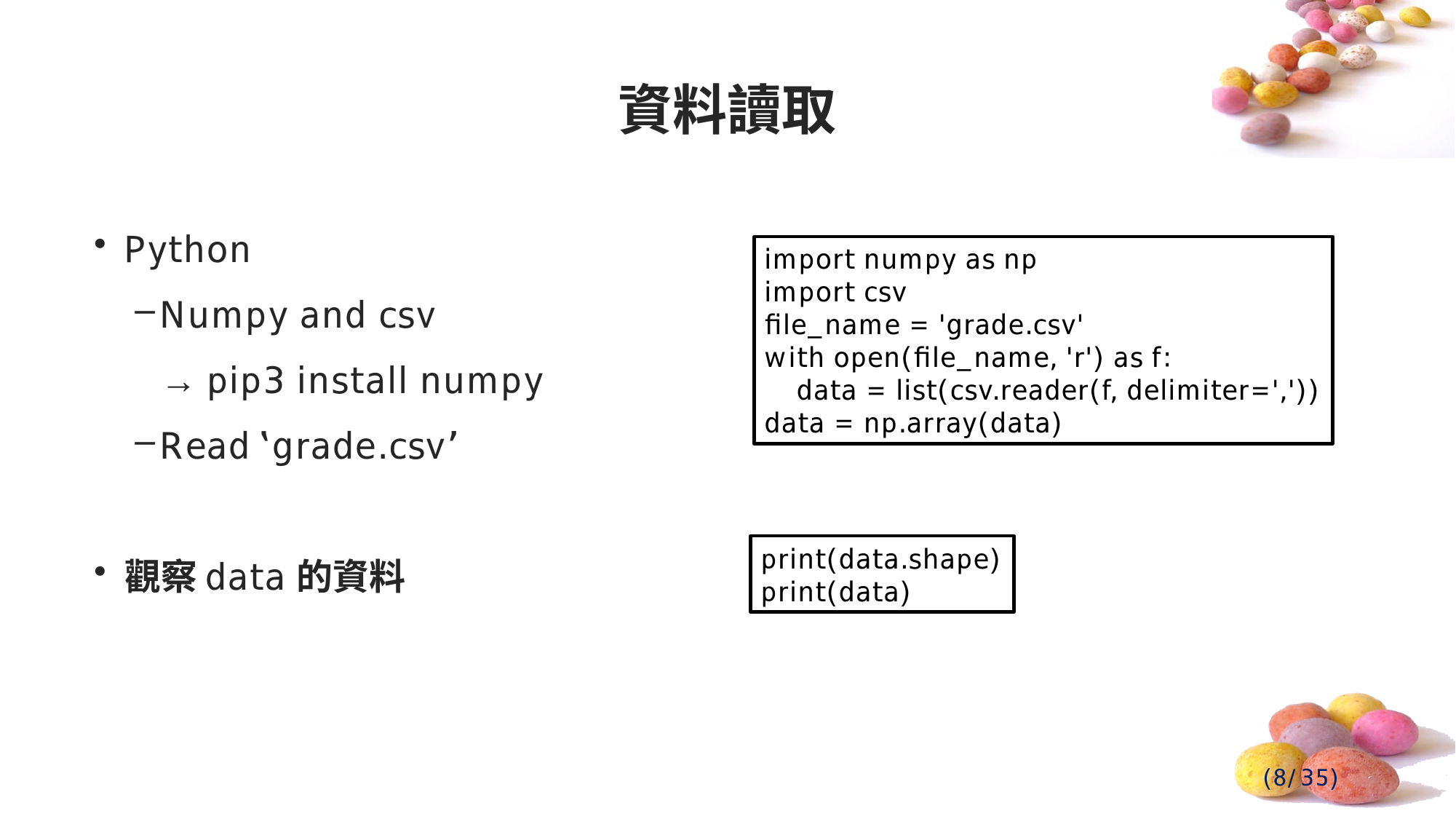

# 資料讀取
Python
Numpy and csv
→ pip3 install numpy
Read ‘grade.csv’

觀察data的資料

import numpy as np
import csv
file_name = 'grade.csv'
with open(file_name, 'r') as f:
    data = list(csv.reader(f, delimiter=','))
data = np.array(data)
print(data.shape)
print(data)